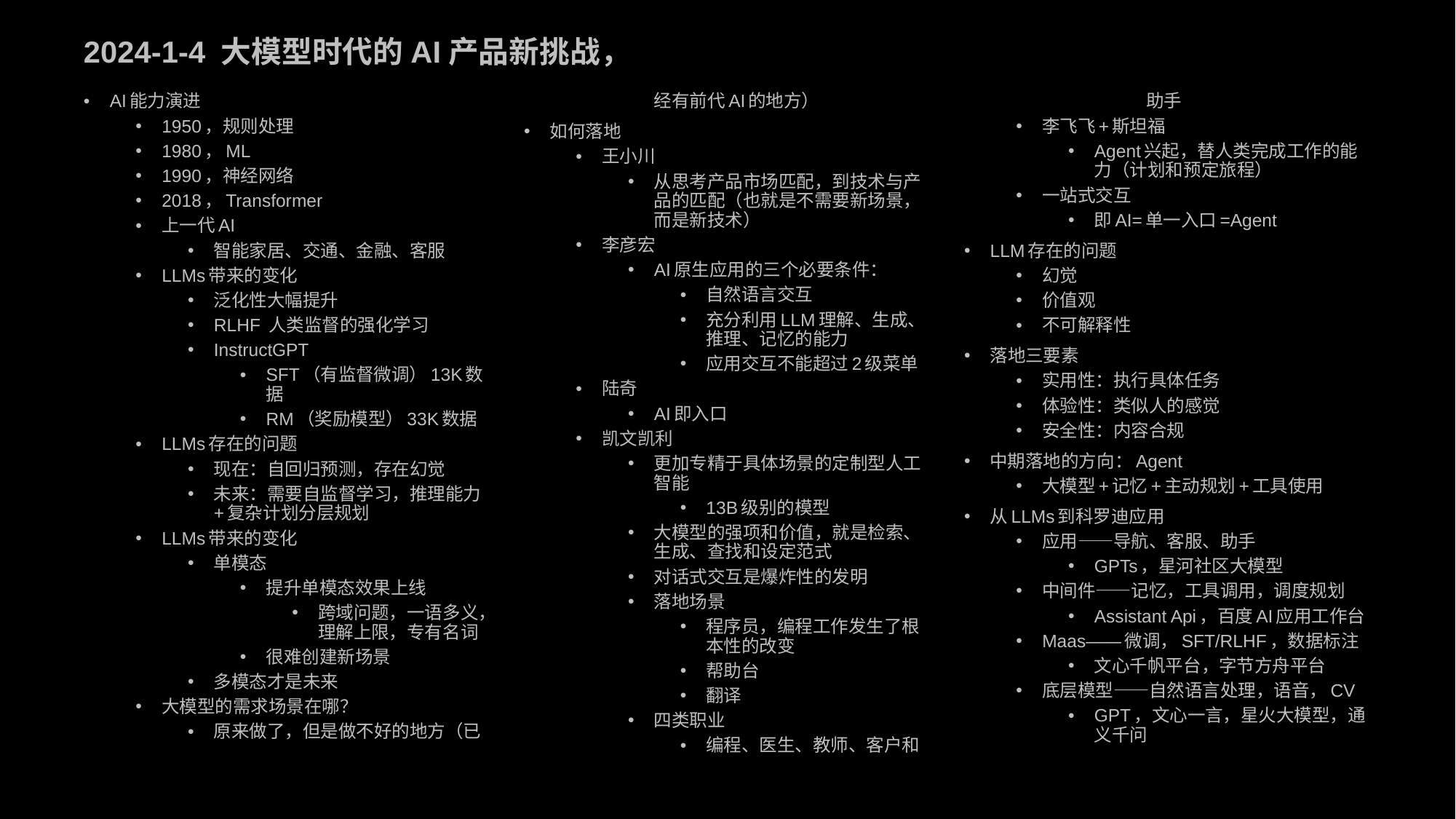

# 2024-1-4 大模型时代的AI产品新挑战，
AI能力演进
1950，规则处理
1980，ML
1990，神经网络
2018，Transformer
上一代AI
智能家居、交通、金融、客服
LLMs带来的变化
泛化性大幅提升
RLHF 人类监督的强化学习
InstructGPT
SFT（有监督微调）13K数据
RM（奖励模型）33K数据
LLMs存在的问题
现在：自回归预测，存在幻觉
未来：需要自监督学习，推理能力+复杂计划分层规划
LLMs带来的变化
单模态
提升单模态效果上线
跨域问题，一语多义，理解上限，专有名词
很难创建新场景
多模态才是未来
大模型的需求场景在哪？
原来做了，但是做不好的地方（已经有前代AI的地方）
如何落地
王小川
从思考产品市场匹配，到技术与产品的匹配（也就是不需要新场景，而是新技术）
李彦宏
AI原生应用的三个必要条件：
自然语言交互
充分利用LLM理解、生成、推理、记忆的能力
应用交互不能超过2级菜单
陆奇
AI即入口
凯文凯利
更加专精于具体场景的定制型人工智能
13B级别的模型
大模型的强项和价值，就是检索、生成、查找和设定范式
对话式交互是爆炸性的发明
落地场景
程序员，编程工作发生了根本性的改变
帮助台
翻译
四类职业
编程、医生、教师、客户和助手
李飞飞+斯坦福
Agent兴起，替人类完成工作的能力（计划和预定旅程）
一站式交互
即AI=单一入口=Agent
LLM存在的问题
幻觉
价值观
不可解释性
落地三要素
实用性：执行具体任务
体验性：类似人的感觉
安全性：内容合规
中期落地的方向：Agent
大模型+记忆+主动规划+工具使用
从LLMs到科罗迪应用
应用——导航、客服、助手
GPTs，星河社区大模型
中间件——记忆，工具调用，调度规划
Assistant Api，百度AI应用工作台
Maas——微调，SFT/RLHF，数据标注
文心千帆平台，字节方舟平台
底层模型——自然语言处理，语音，CV
GPT，文心一言，星火大模型，通义千问